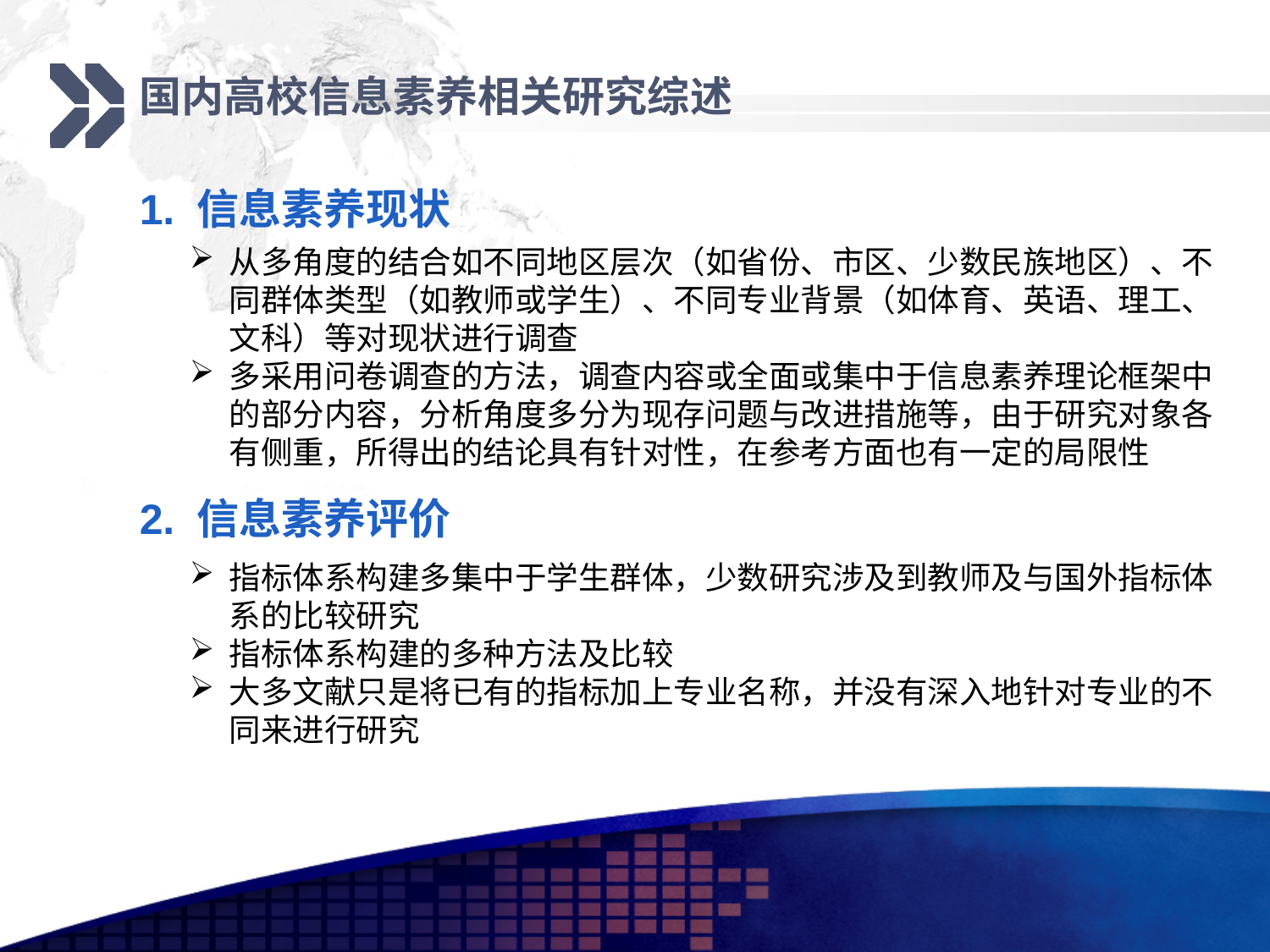

国内高校信息素养相关研究综述
1. 信息素养现状
从多角度的结合如不同地区层次（如省份、市区、少数民族地区）、不同群体类型（如教师或学生）、不同专业背景（如体育、英语、理工、文科）等对现状进行调查
多采用问卷调查的方法，调查内容或全面或集中于信息素养理论框架中的部分内容，分析角度多分为现存问题与改进措施等，由于研究对象各有侧重，所得出的结论具有针对性，在参考方面也有一定的局限性
2. 信息素养评价
指标体系构建多集中于学生群体，少数研究涉及到教师及与国外指标体系的比较研究
指标体系构建的多种方法及比较
大多文献只是将已有的指标加上专业名称，并没有深入地针对专业的不同来进行研究